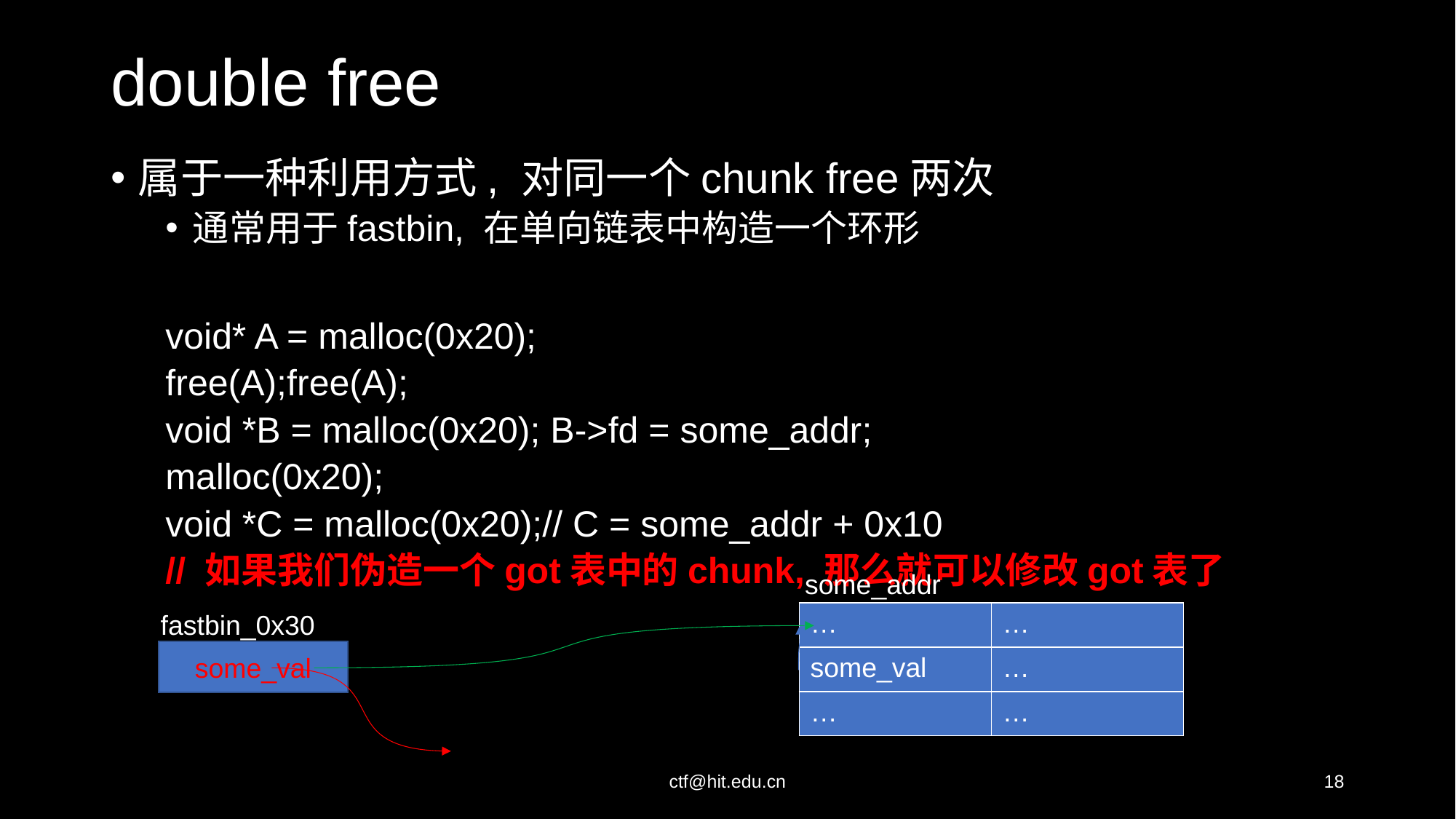

# double free
属于一种利用方式, 对同一个chunk free两次
通常用于fastbin, 在单向链表中构造一个环形

void* A = malloc(0x20);
free(A);free(A);
void *B = malloc(0x20); B->fd = some_addr;
malloc(0x20);
void *C = malloc(0x20);// C = some_addr + 0x10
// 如果我们伪造一个got表中的chunk, 那么就可以修改got表了

some_addr
fastbin_0x30
| … | … |
| --- | --- |
| some\_val | … |
| … | … |
some_val
ctf@hit.edu.cn
18